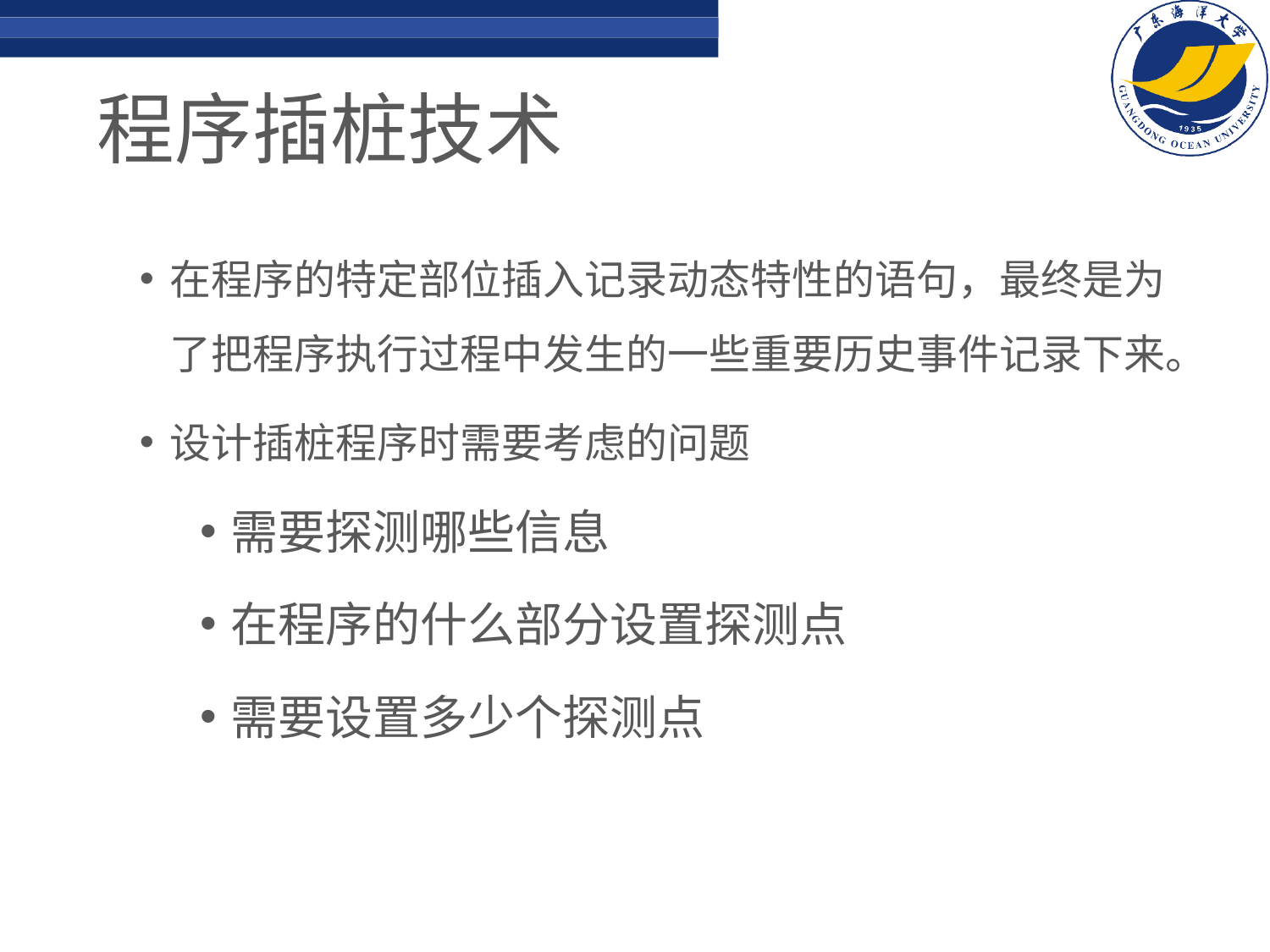

# 程序插桩技术
在程序的特定部位插入记录动态特性的语句，最终是为了把程序执行过程中发生的一些重要历史事件记录下来。
设计插桩程序时需要考虑的问题
需要探测哪些信息
在程序的什么部分设置探测点
需要设置多少个探测点